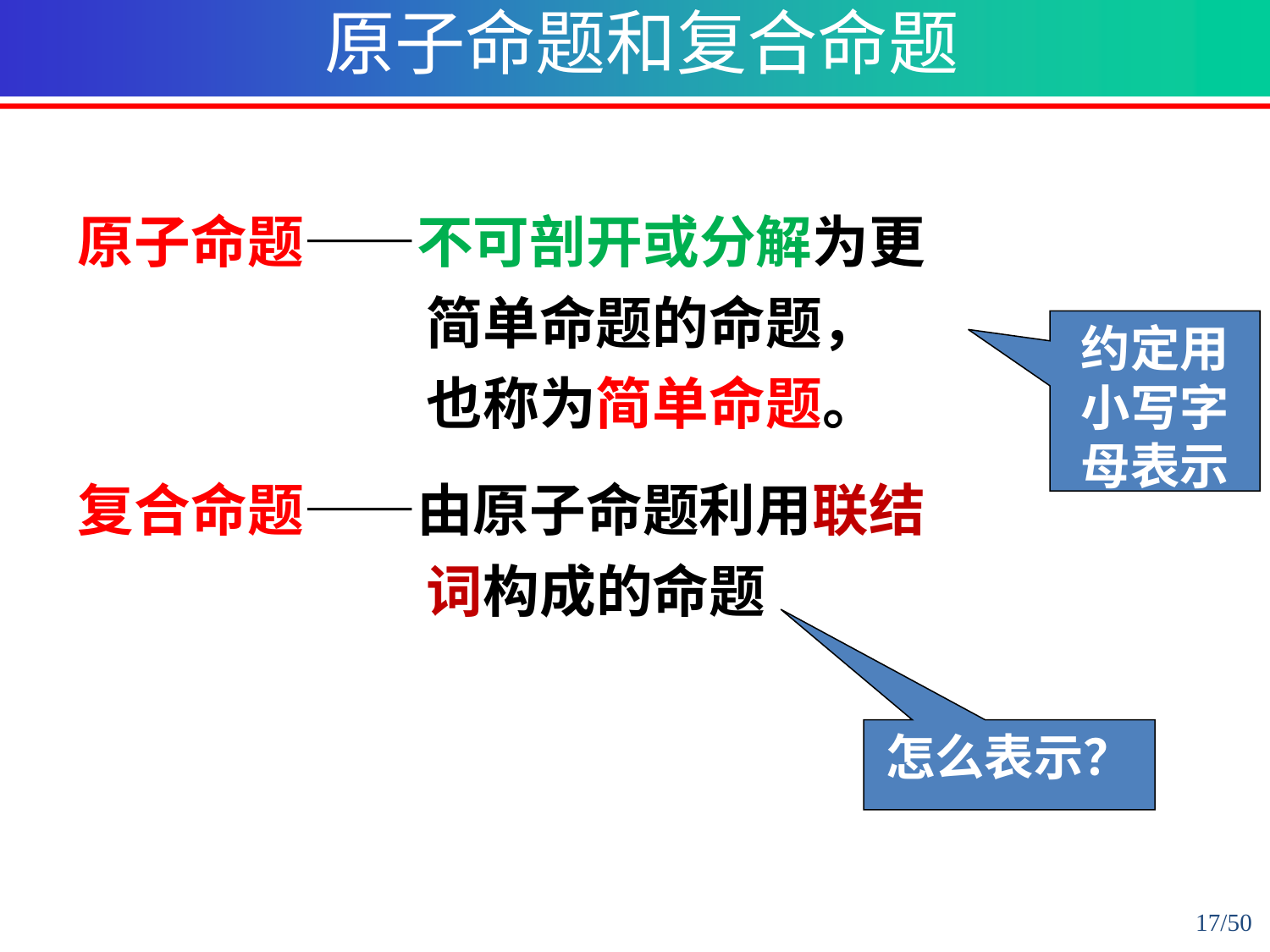

原子命题和复合命题
原子命题——不可剖开或分解为更简单命题的命题，也称为简单命题。
复合命题——由原子命题利用联结词构成的命题
约定用小写字母表示

怎么表示？

17/50